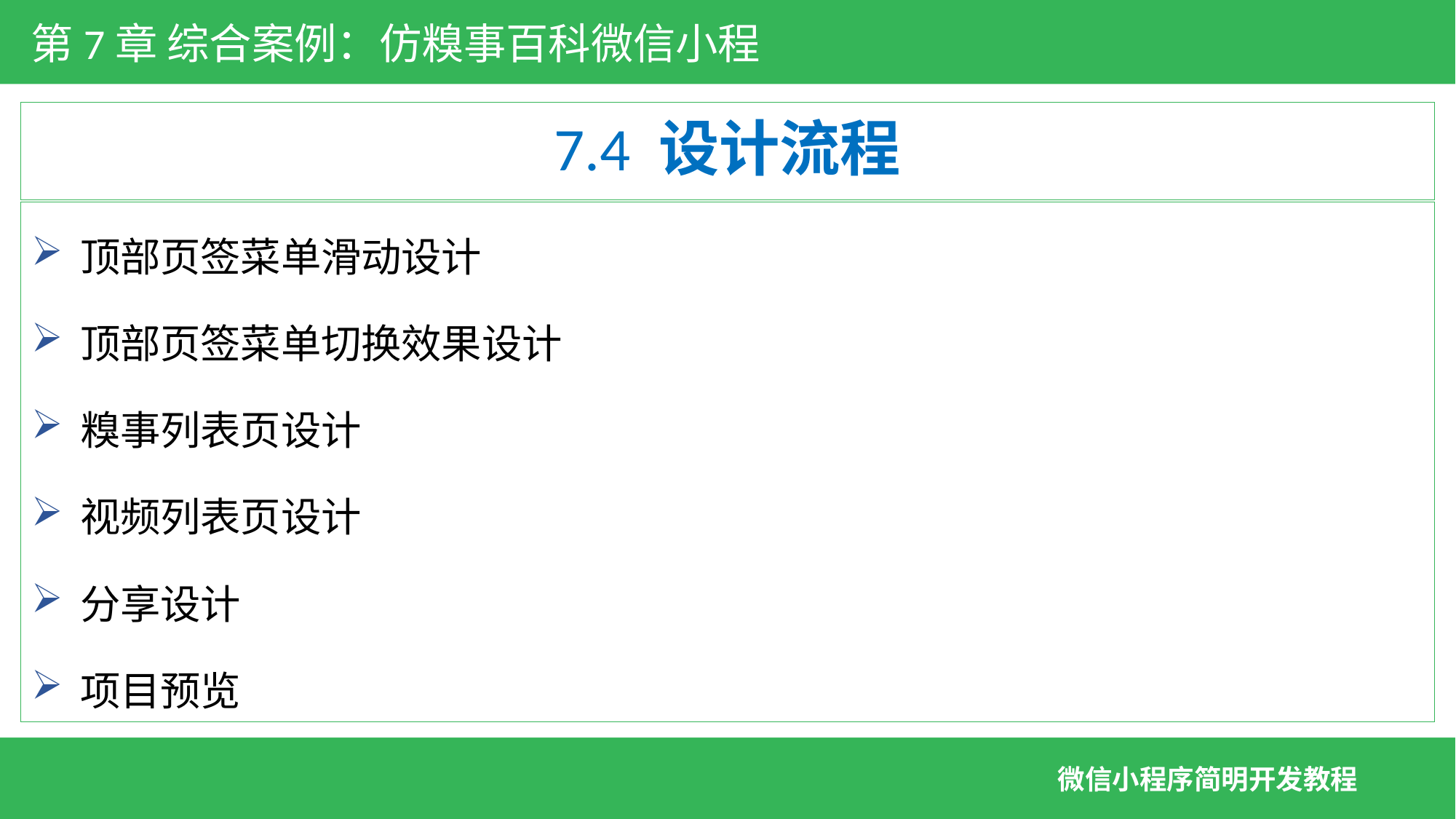

第7章 综合案例：仿糗事百科微信小程

# 7.4 设计流程
 顶部页签菜单滑动设计
 顶部页签菜单切换效果设计
 糗事列表页设计
 视频列表页设计
 分享设计
 项目预览

微信小程序简明开发教程